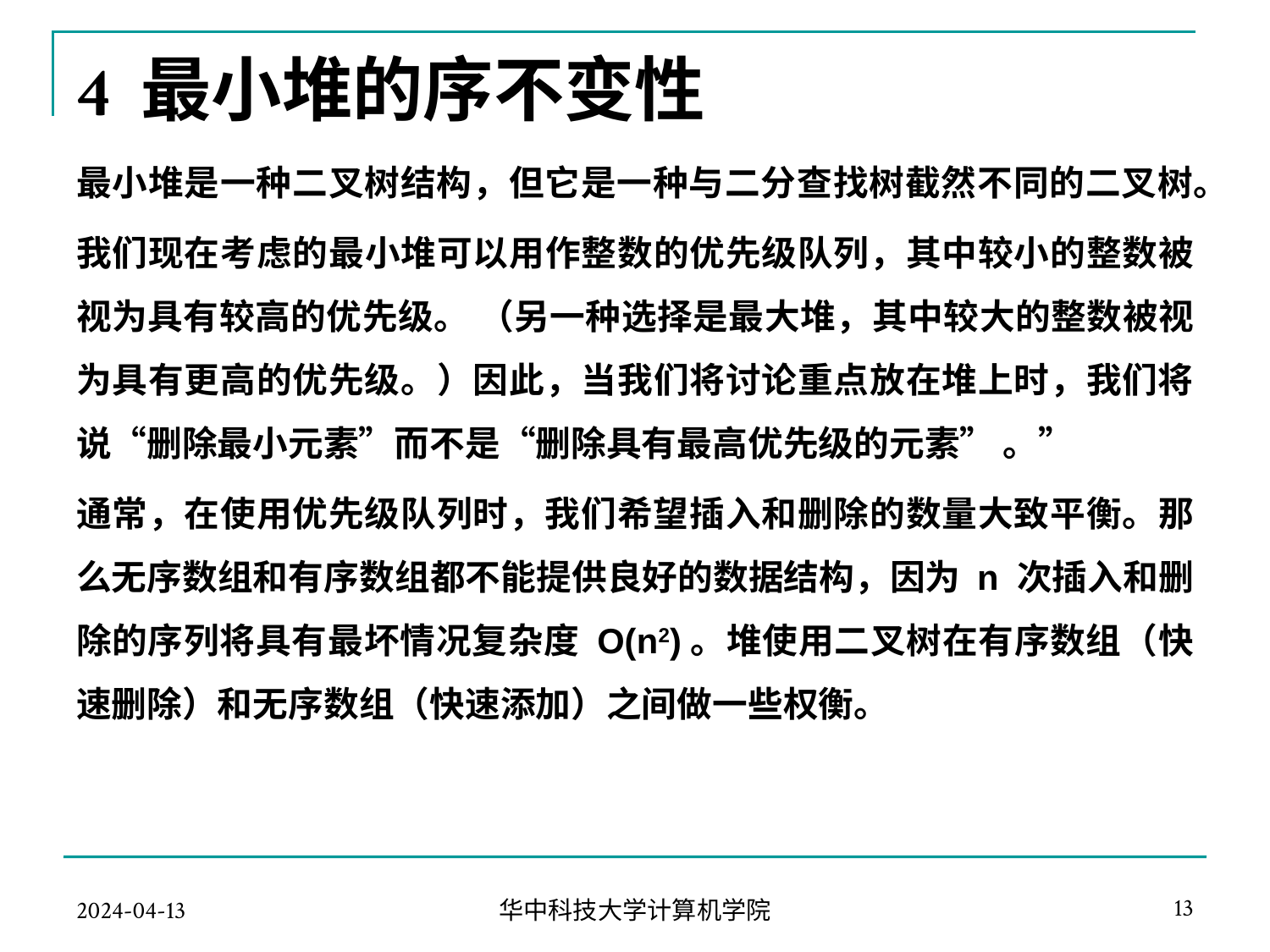

# 4 最小堆的序不变性
最小堆是一种二叉树结构，但它是一种与二分查找树截然不同的二叉树。
我们现在考虑的最小堆可以用作整数的优先级队列，其中较小的整数被视为具有较高的优先级。 （另一种选择是最大堆，其中较大的整数被视为具有更高的优先级。）因此，当我们将讨论重点放在堆上时，我们将说“删除最小元素”而不是“删除具有最高优先级的元素” 。”
通常，在使用优先级队列时，我们希望插入和删除的数量大致平衡。那么无序数组和有序数组都不能提供良好的数据结构，因为 n 次插入和删除的序列将具有最坏情况复杂度 O(n2)。堆使用二叉树在有序数组（快速删除）和无序数组（快速添加）之间做一些权衡。
2024-04-13
13
华中科技大学计算机学院